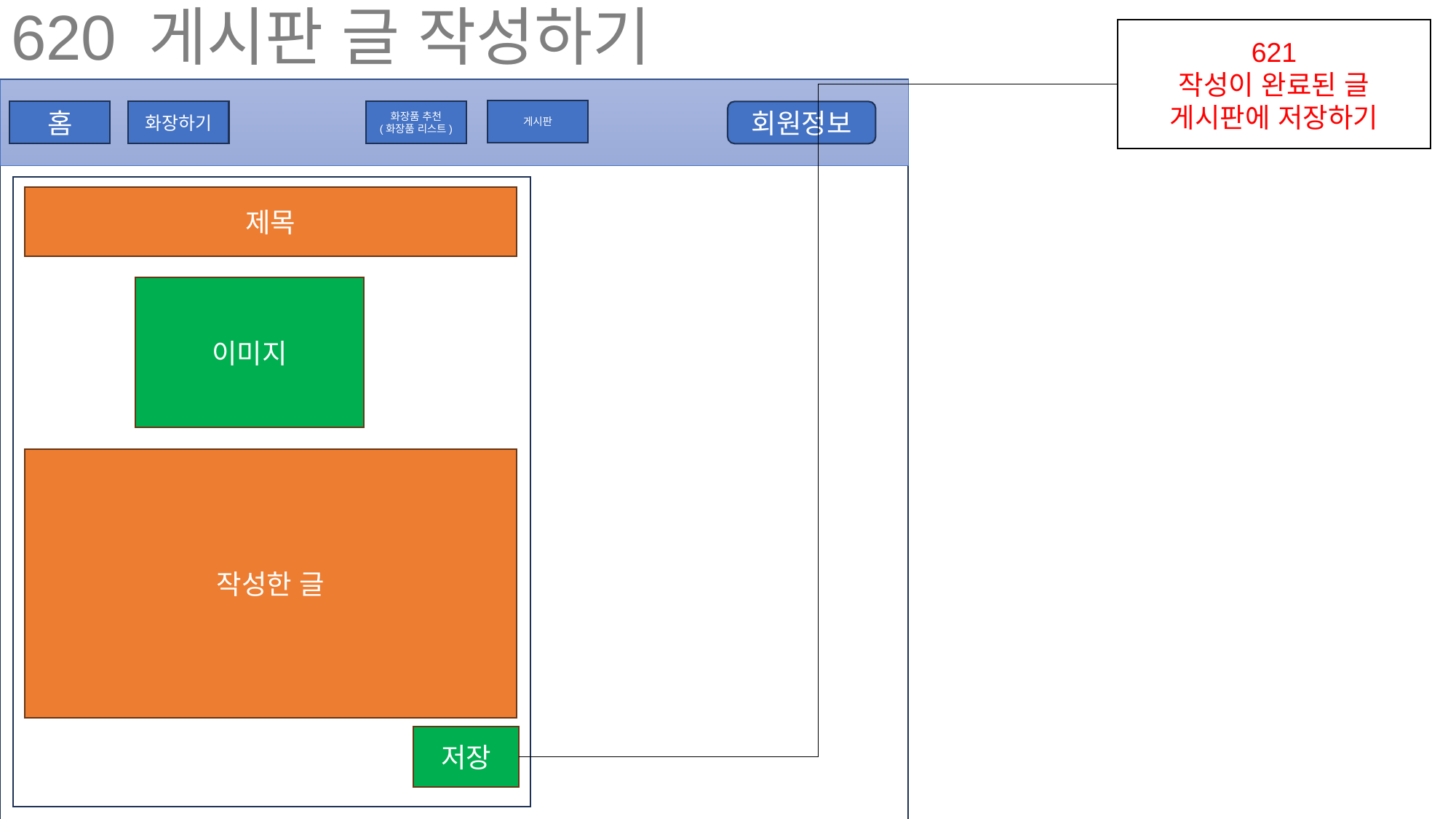

# 620 게시판 글 작성하기
621
작성이 완료된 글 게시판에 저장하기

게시판
회원정보
화장품 추천
(화장품 리스트)
화장하기
홈

제목
이미지
작성한 글
저장